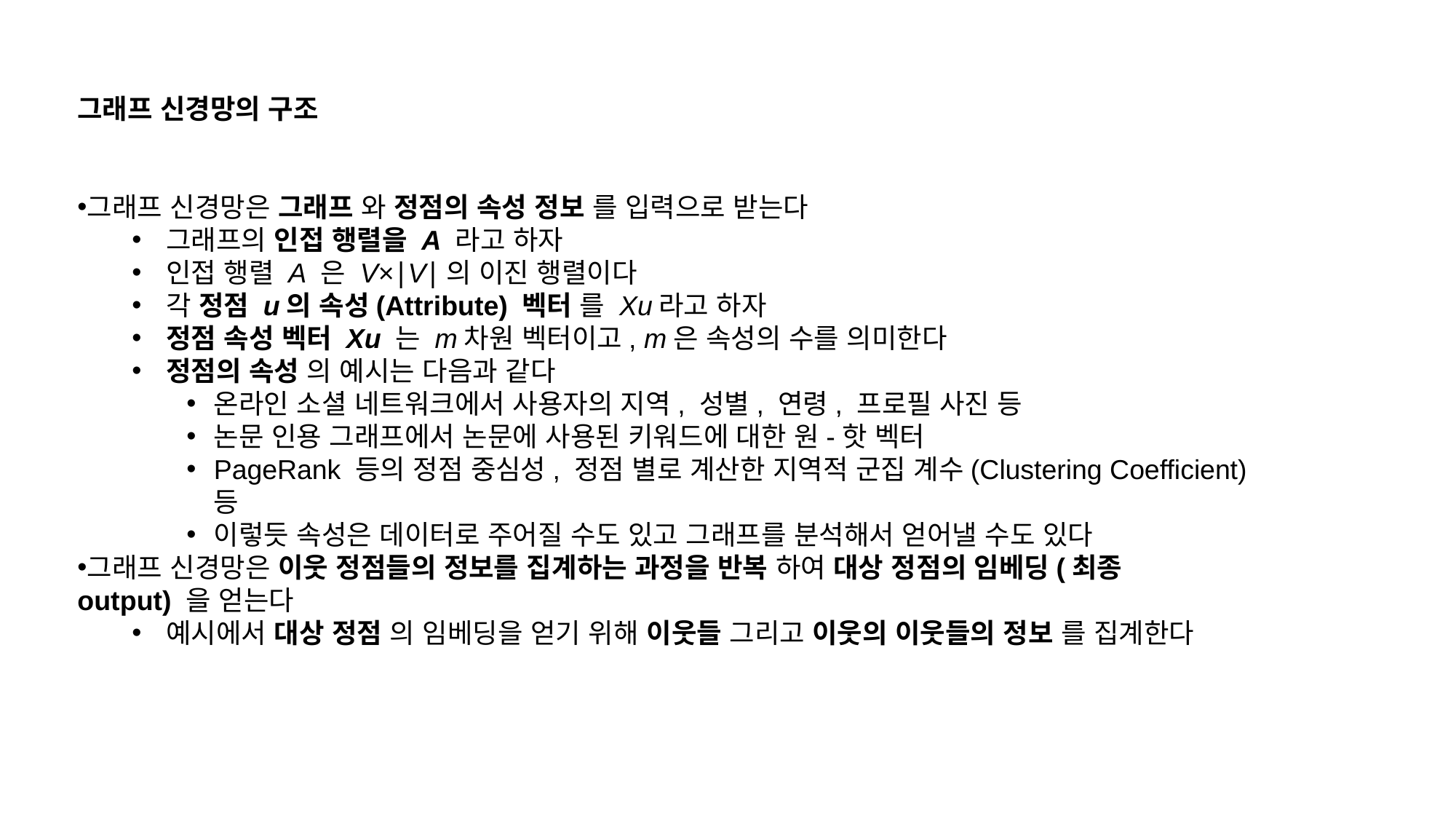

그래프 신경망의 구조

그래프 신경망은 그래프 와 정점의 속성 정보 를 입력으로 받는다
그래프의 인접 행렬을 A 라고 하자
인접 행렬 A 은 V×∣V∣의 이진 행렬이다
각 정점 u의 속성(Attribute) 벡터 를 Xu​라고 하자
정점 속성 벡터 Xu​ 는 m차원 벡터이고, m은 속성의 수를 의미한다
정점의 속성 의 예시는 다음과 같다
온라인 소셜 네트워크에서 사용자의 지역, 성별, 연령, 프로필 사진 등
논문 인용 그래프에서 논문에 사용된 키워드에 대한 원-핫 벡터
PageRank 등의 정점 중심성, 정점 별로 계산한 지역적 군집 계수(Clustering Coefficient) 등
이렇듯 속성은 데이터로 주어질 수도 있고 그래프를 분석해서 얻어낼 수도 있다
그래프 신경망은 이웃 정점들의 정보를 집계하는 과정을 반복 하여 대상 정점의 임베딩(최종 output) 을 얻는다
예시에서 대상 정점 의 임베딩을 얻기 위해 이웃들 그리고 이웃의 이웃들의 정보 를 집계한다